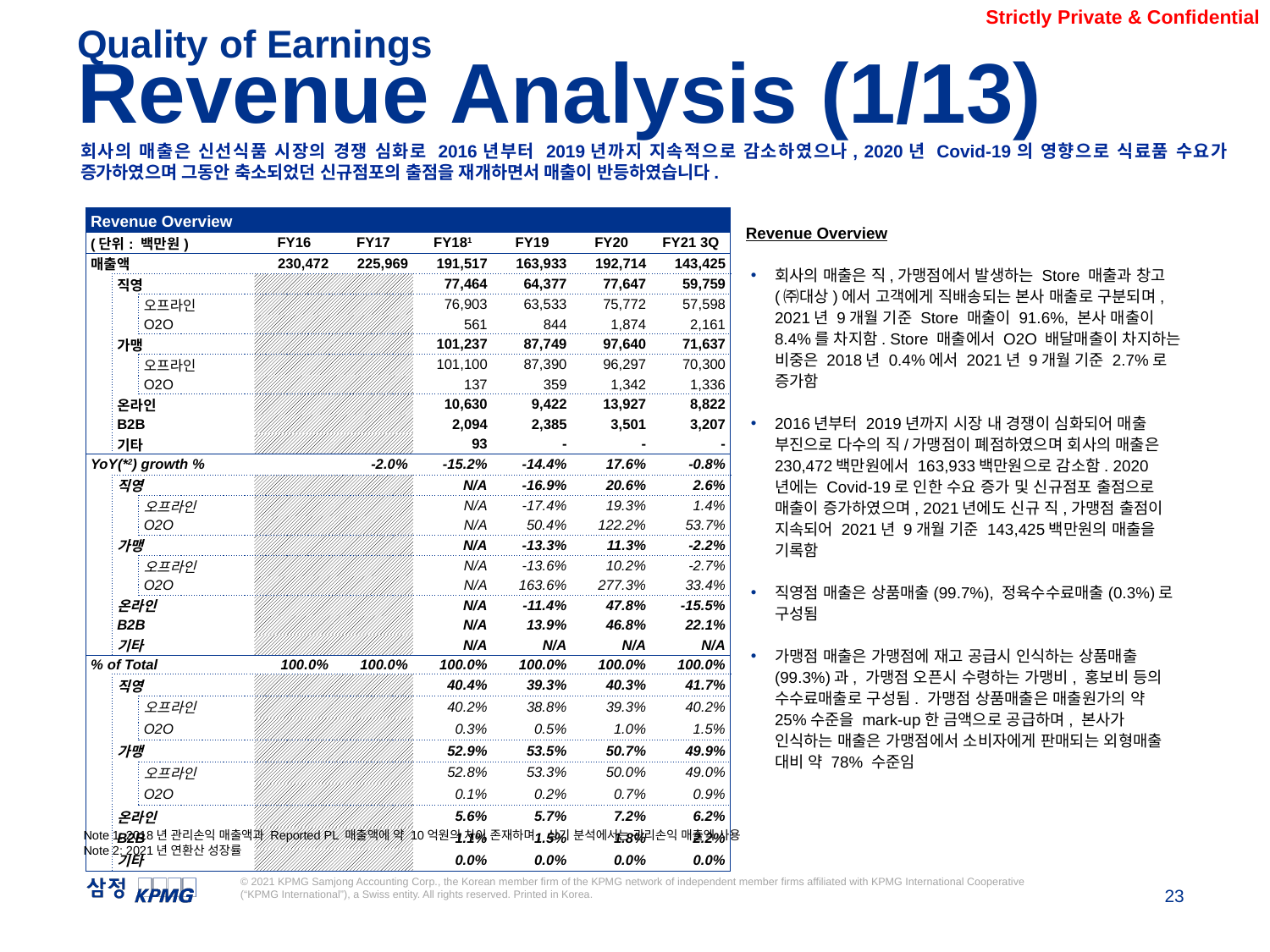

Quality of Earnings
Revenue Analysis (1/13)
회사의 매출은 신선식품 시장의 경쟁 심화로 2016년부터 2019년까지 지속적으로 감소하였으나, 2020년 Covid-19의 영향으로 식료품 수요가 증가하였으며 그동안 축소되었던 신규점포의 출점을 재개하면서 매출이 반등하였습니다.

Revenue Overview

회사의 매출은 직,가맹점에서 발생하는 Store 매출과 창고(㈜대상)에서 고객에게 직배송되는 본사 매출로 구분되며, 2021년 9개월 기준 Store 매출이 91.6%, 본사 매출이 8.4%를 차지함. Store 매출에서 O2O 배달매출이 차지하는 비중은 2018년 0.4%에서 2021년 9개월 기준 2.7%로 증가함

2016년부터 2019년까지 시장 내 경쟁이 심화되어 매출 부진으로 다수의 직/가맹점이 폐점하였으며 회사의 매출은 230,472백만원에서 163,933백만원으로 감소함. 2020년에는 Covid-19로 인한 수요 증가 및 신규점포 출점으로 매출이 증가하였으며, 2021년에도 신규 직,가맹점 출점이 지속되어 2021년 9개월 기준 143,425백만원의 매출을 기록함

직영점 매출은 상품매출(99.7%), 정육수수료매출(0.3%)로 구성됨

가맹점 매출은 가맹점에 재고 공급시 인식하는 상품매출(99.3%)과, 가맹점 오픈시 수령하는 가맹비, 홍보비 등의 수수료매출로 구성됨. 가맹점 상품매출은 매출원가의 약 25%수준을 mark-up한 금액으로 공급하며, 본사가 인식하는 매출은 가맹점에서 소비자에게 판매되는 외형매출 대비 약 78% 수준임
| Revenue Overview |  |  |  |  |  |  |  |  |
| --- | --- | --- | --- | --- | --- | --- | --- | --- |
| (단위: 백만원) |  |  | FY16 | FY17 | FY181 | FY19 | FY20 | FY21 3Q |
| 매출액 |  |  | 230,472 | 225,969 | 191,517 | 163,933 | 192,714 | 143,425 |
|  | 직영 |  |  |  | 77,464 | 64,377 | 77,647 | 59,759 |
|  |  | 오프라인 |  |  | 76,903 | 63,533 | 75,772 | 57,598 |
|  |  | O2O |  |  | 561 | 844 | 1,874 | 2,161 |
|  | 가맹 |  |  |  | 101,237 | 87,749 | 97,640 | 71,637 |
|  |  | 오프라인 |  |  | 101,100 | 87,390 | 96,297 | 70,300 |
|  |  | O2O |  |  | 137 | 359 | 1,342 | 1,336 |
|  | 온라인 |  |  |  | 10,630 | 9,422 | 13,927 | 8,822 |
|  | B2B |  |  |  | 2,094 | 2,385 | 3,501 | 3,207 |
|  | 기타 |  |  |  | 93 | - | - | - |
| YoY(\*2) growth % |  |  |  | -2.0% | -15.2% | -14.4% | 17.6% | -0.8% |
|  | 직영 |  |  |  | N/A | -16.9% | 20.6% | 2.6% |
|  |  | 오프라인 |  |  | N/A | -17.4% | 19.3% | 1.4% |
|  |  | O2O |  |  | N/A | 50.4% | 122.2% | 53.7% |
|  | 가맹 |  |  |  | N/A | -13.3% | 11.3% | -2.2% |
|  |  | 오프라인 |  |  | N/A | -13.6% | 10.2% | -2.7% |
|  |  | O2O |  |  | N/A | 163.6% | 277.3% | 33.4% |
|  | 온라인 |  |  |  | N/A | -11.4% | 47.8% | -15.5% |
|  | B2B |  |  |  | N/A | 13.9% | 46.8% | 22.1% |
|  | 기타 |  |  |  | N/A | N/A | N/A | N/A |
| % of Total |  |  | 100.0% | 100.0% | 100.0% | 100.0% | 100.0% | 100.0% |
|  | 직영 |  |  |  | 40.4% | 39.3% | 40.3% | 41.7% |
|  |  | 오프라인 |  |  | 40.2% | 38.8% | 39.3% | 40.2% |
|  |  | O2O |  |  | 0.3% | 0.5% | 1.0% | 1.5% |
|  | 가맹 |  |  |  | 52.9% | 53.5% | 50.7% | 49.9% |
|  |  | 오프라인 |  |  | 52.8% | 53.3% | 50.0% | 49.0% |
|  |  | O2O |  |  | 0.1% | 0.2% | 0.7% | 0.9% |
|  | 온라인 |  |  |  | 5.6% | 5.7% | 7.2% | 6.2% |
|  | B2B |  |  |  | 1.1% | 1.5% | 1.8% | 2.2% |
|  | 기타 |  |  |  | 0.0% | 0.0% | 0.0% | 0.0% |
Note 1: 2018년 관리손익 매출액과 Reported PL 매출액에 약 10억원의 차이 존재하며, 상기 분석에서는 관리손익 매출엑 사용
Note 2: 2021년 연환산 성장률